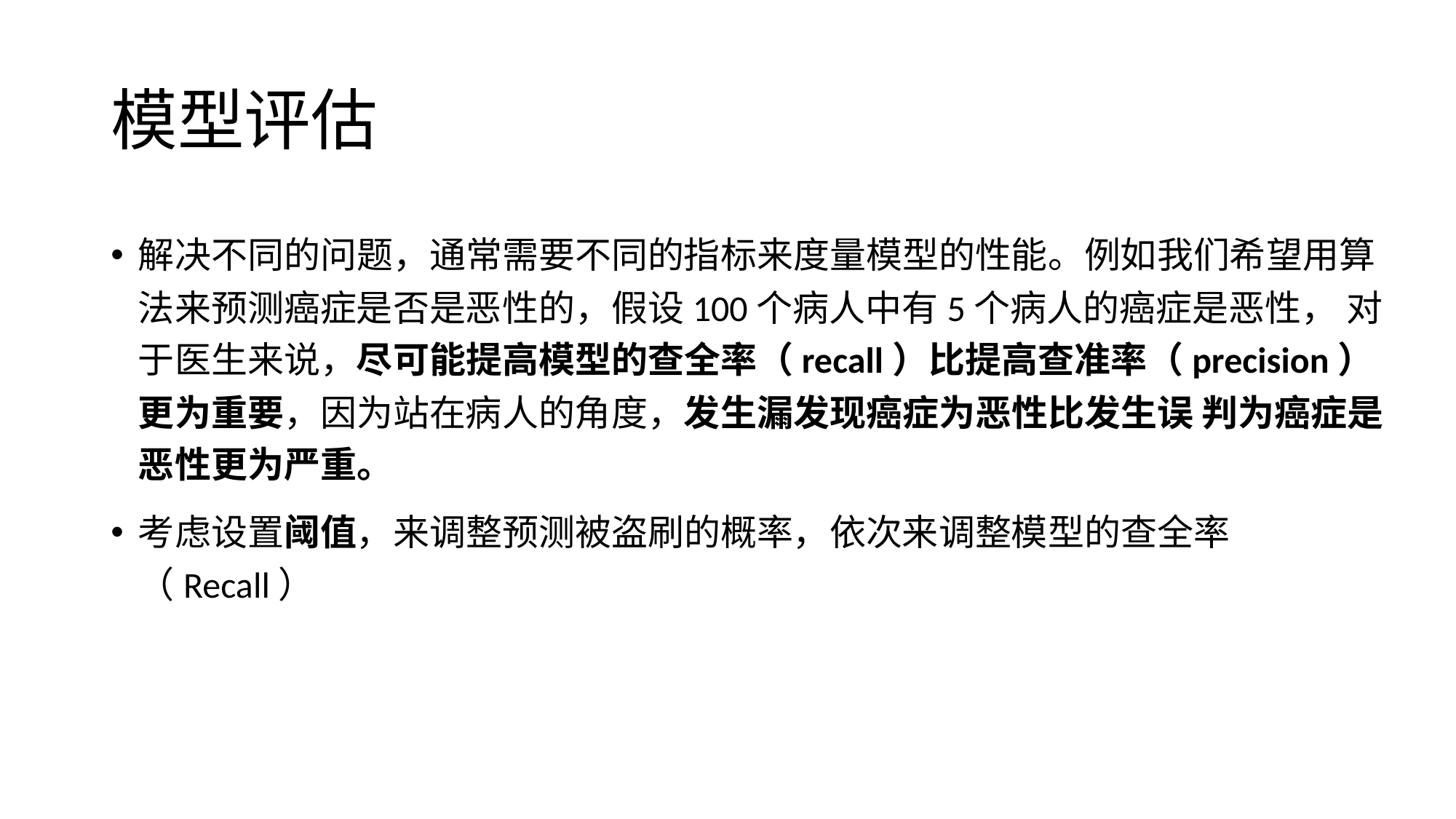

# 模型评估
解决不同的问题，通常需要不同的指标来度量模型的性能。例如我们希望用算法来预测癌症是否是恶性的，假设100个病人中有5个病人的癌症是恶性， 对于医生来说，尽可能提高模型的查全率（recall）比提高查准率（precision）更为重要，因为站在病人的角度，发生漏发现癌症为恶性比发生误 判为癌症是恶性更为严重。
考虑设置阈值，来调整预测被盗刷的概率，依次来调整模型的查全率（Recall）